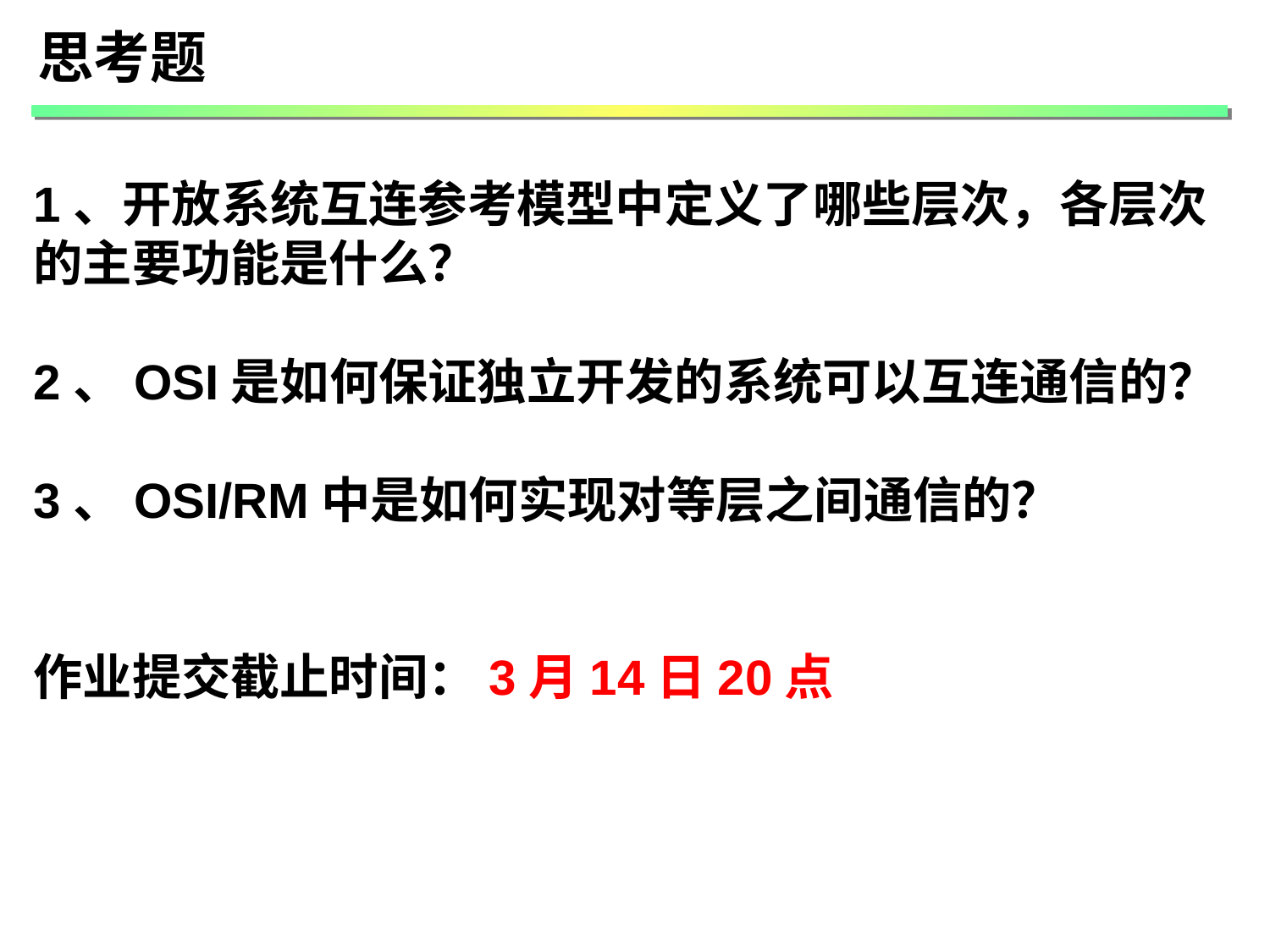

思考题

1、开放系统互连参考模型中定义了哪些层次，各层次的主要功能是什么？

2、OSI是如何保证独立开发的系统可以互连通信的？

3、OSI/RM中是如何实现对等层之间通信的？

作业提交截止时间：3月14日20点